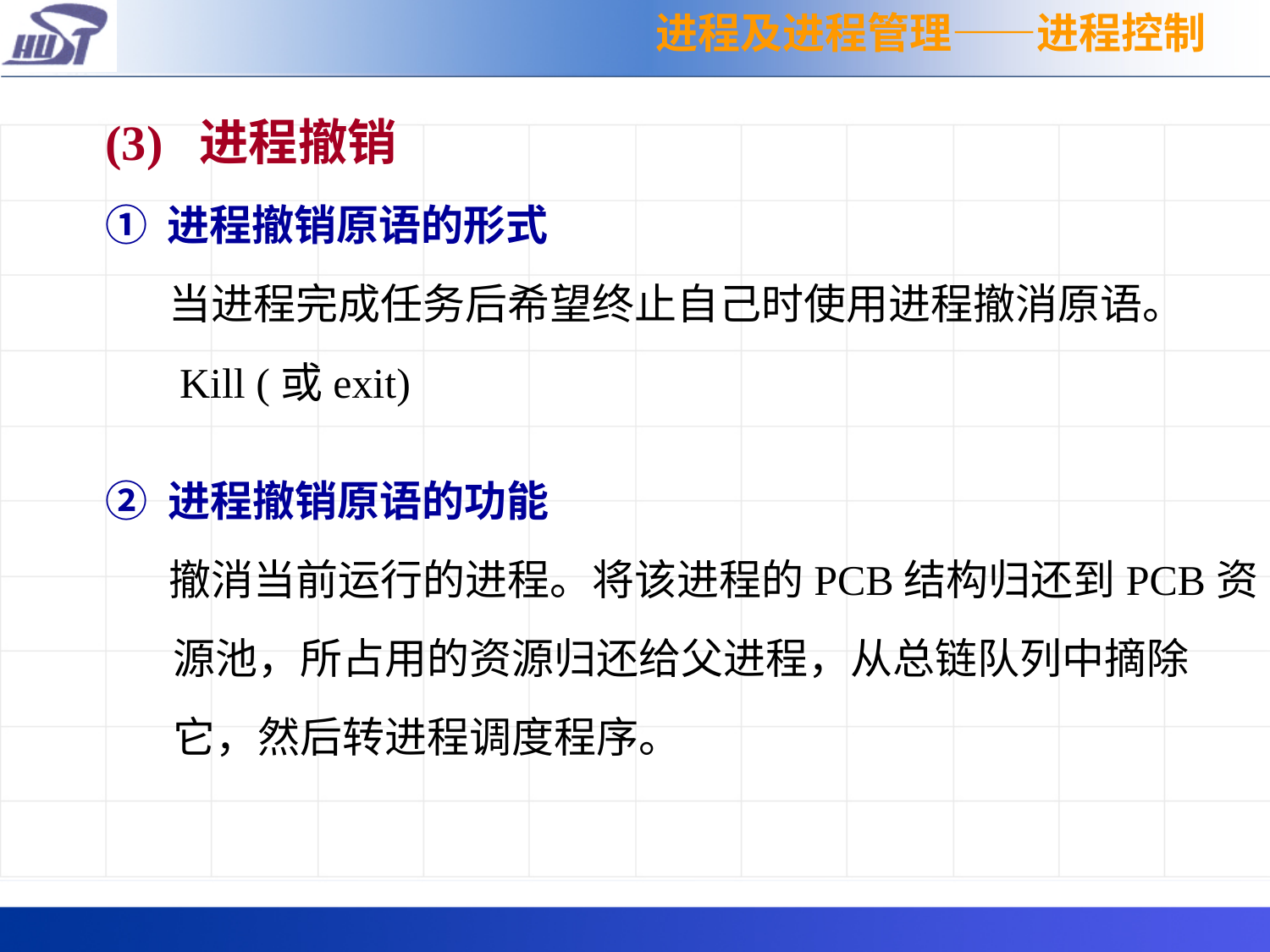

进程及进程管理——进程控制
(3)  进程撤销
① 进程撤销原语的形式
       当进程完成任务后希望终止自己时使用进程撤消原语。
       Kill (或exit)
② 进程撤销原语的功能
       撤消当前运行的进程。将该进程的PCB结构归还到PCB资
      源池，所占用的资源归还给父进程，从总链队列中摘除
      它，然后转进程调度程序。